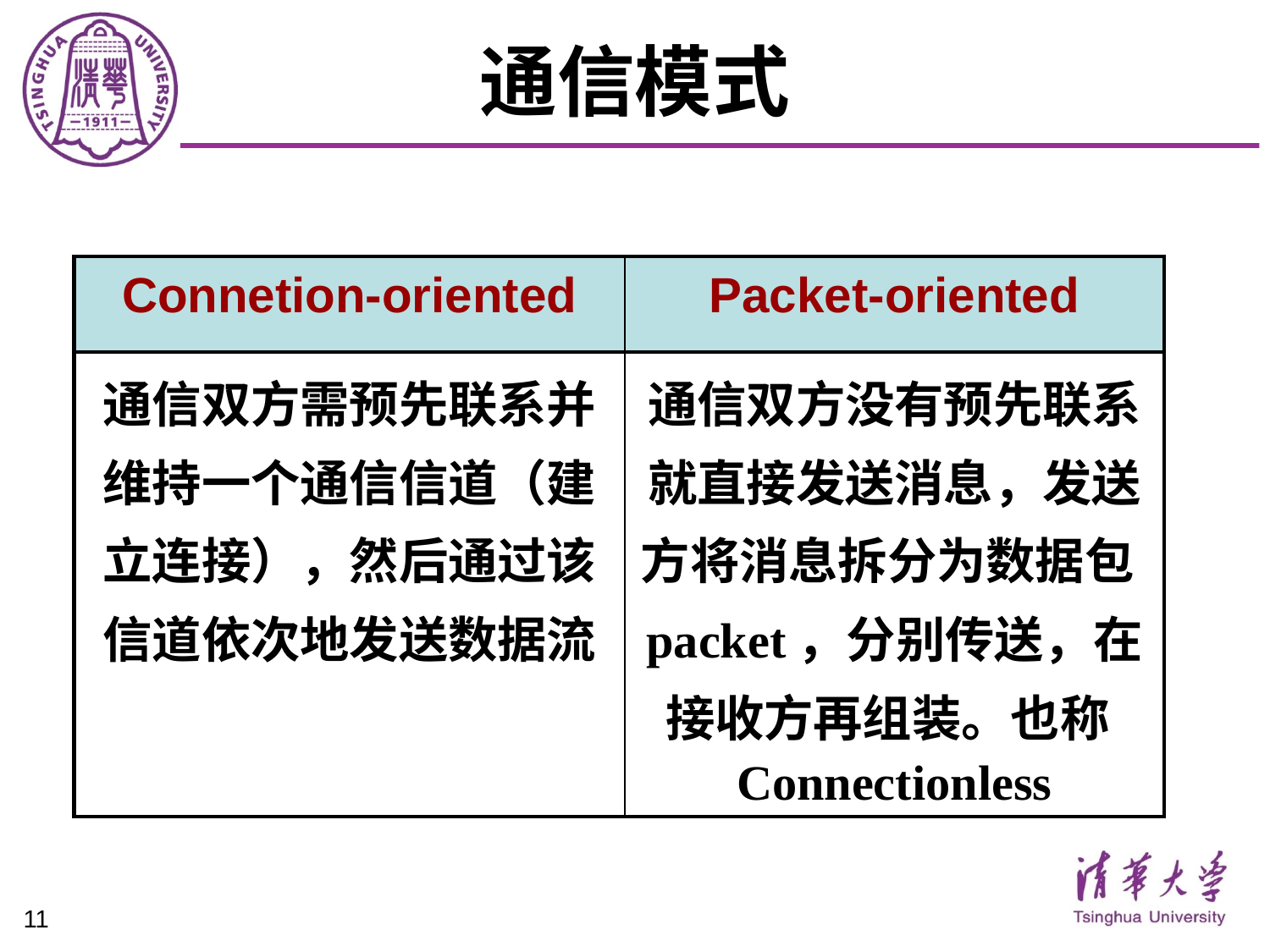

# 通信模式
| Connetion-oriented | Packet-oriented |
| --- | --- |
| 通信双方需预先联系并维持一个通信信道（建立连接），然后通过该信道依次地发送数据流 | 通信双方没有预先联系就直接发送消息，发送方将消息拆分为数据包packet，分别传送，在接收方再组装。也称Connectionless |
11